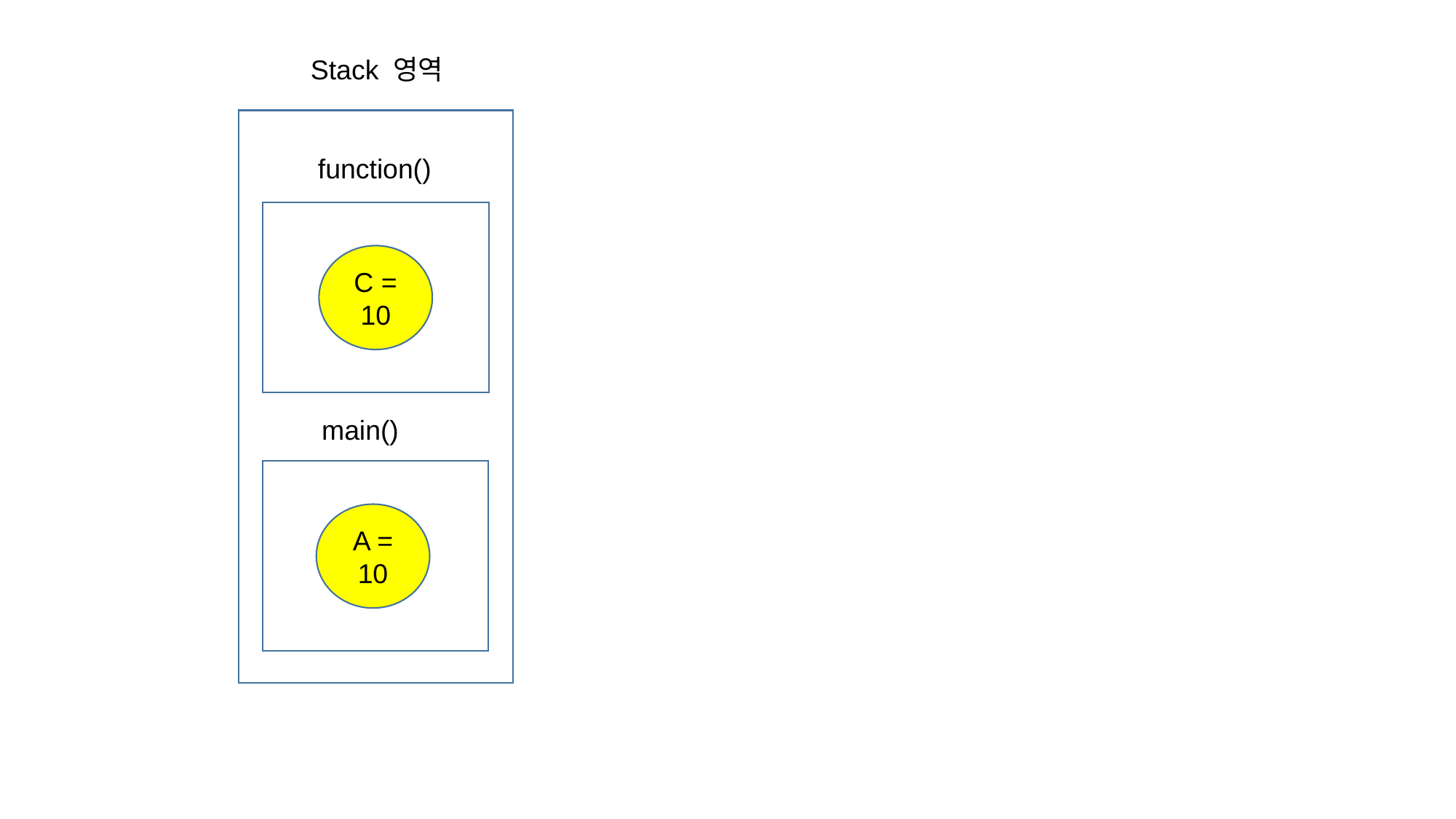

Stack 영역

function()
C = 10
main()
A = 10